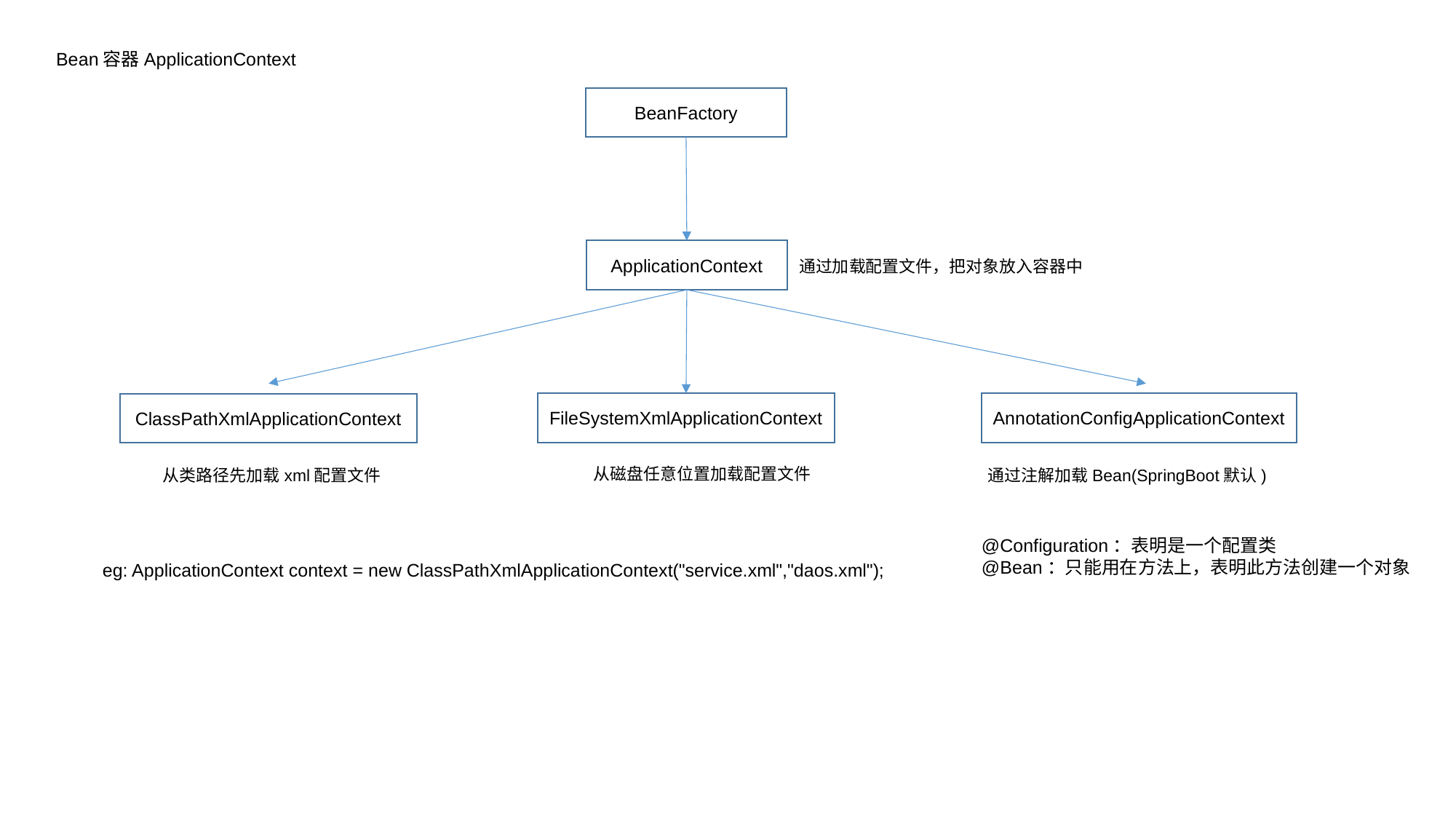

Bean容器ApplicationContext
BeanFactory
ApplicationContext
通过加载配置文件，把对象放入容器中
FileSystemXmlApplicationContext
AnnotationConfigApplicationContext
ClassPathXmlApplicationContext
从磁盘任意位置加载配置文件
通过注解加载Bean(SpringBoot默认)
从类路径先加载xml配置文件
@Configuration：表明是一个配置类
@Bean：只能用在方法上，表明此方法创建一个对象
eg: ApplicationContext context = new ClassPathXmlApplicationContext("service.xml","daos.xml");